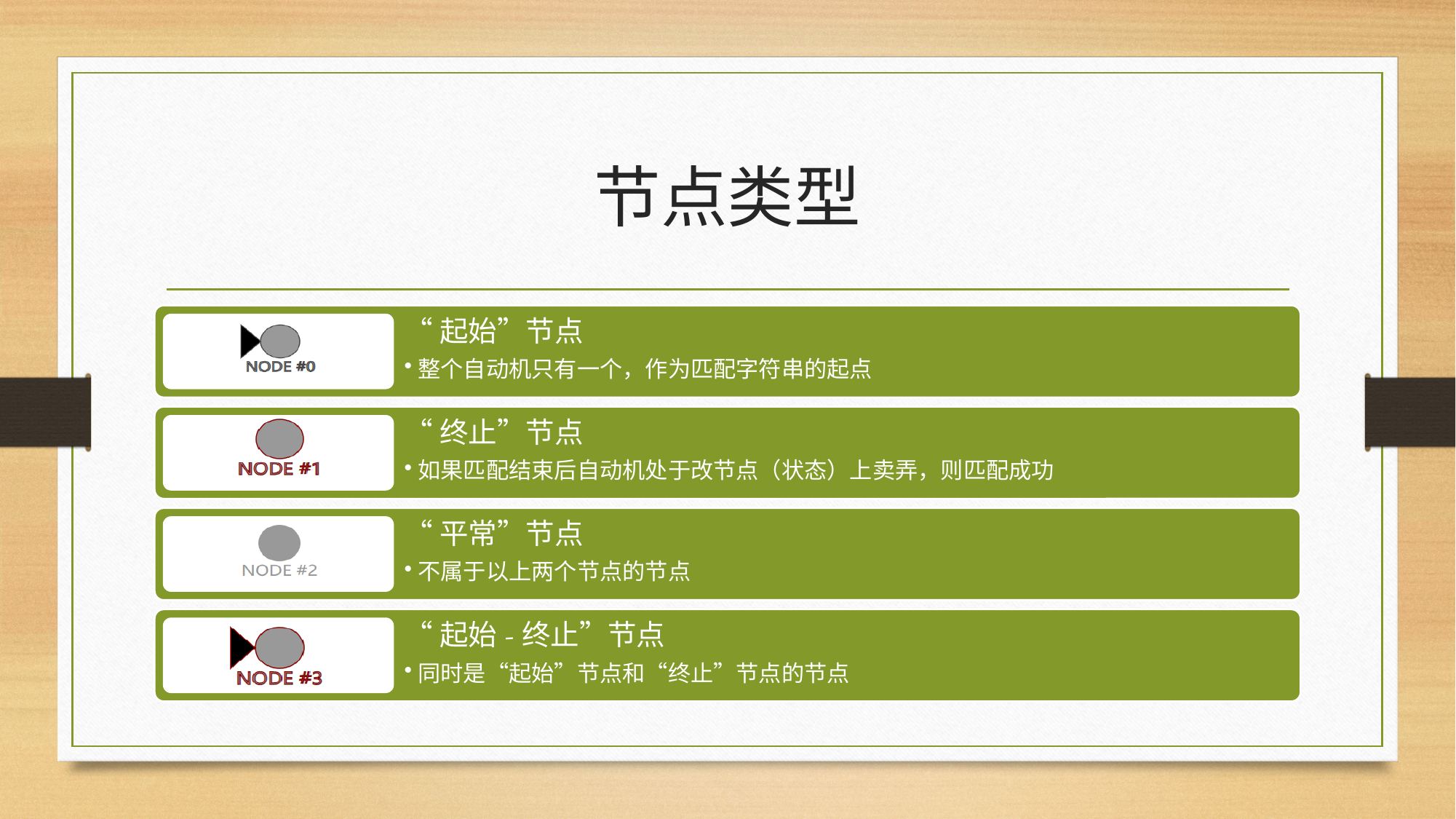

# 节点类型
“起始”节点
整个自动机只有一个，作为匹配字符串的起点
“终止”节点
如果匹配结束后自动机处于改节点（状态）上卖弄，则匹配成功
“平常”节点
不属于以上两个节点的节点
“起始-终止”节点
同时是“起始”节点和“终止”节点的节点